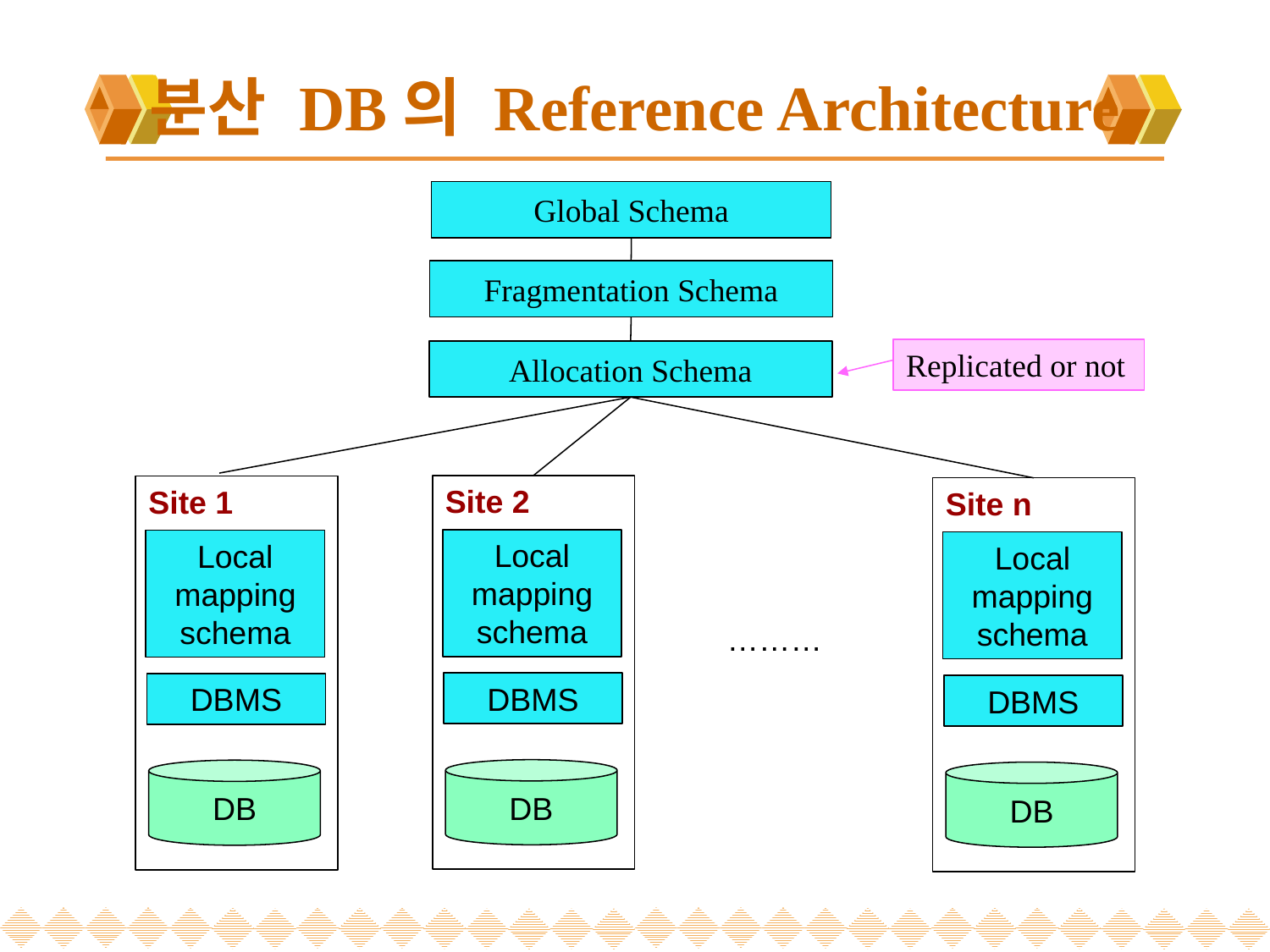

# 분산 DB의 Reference Architecture
Global Schema
Fragmentation Schema
Replicated or not
Allocation Schema
Site 2
Local mapping schema
DBMS
DB
Site 1
Local mapping schema
DBMS
DB
Site n
Local mapping schema
DBMS
DB
………